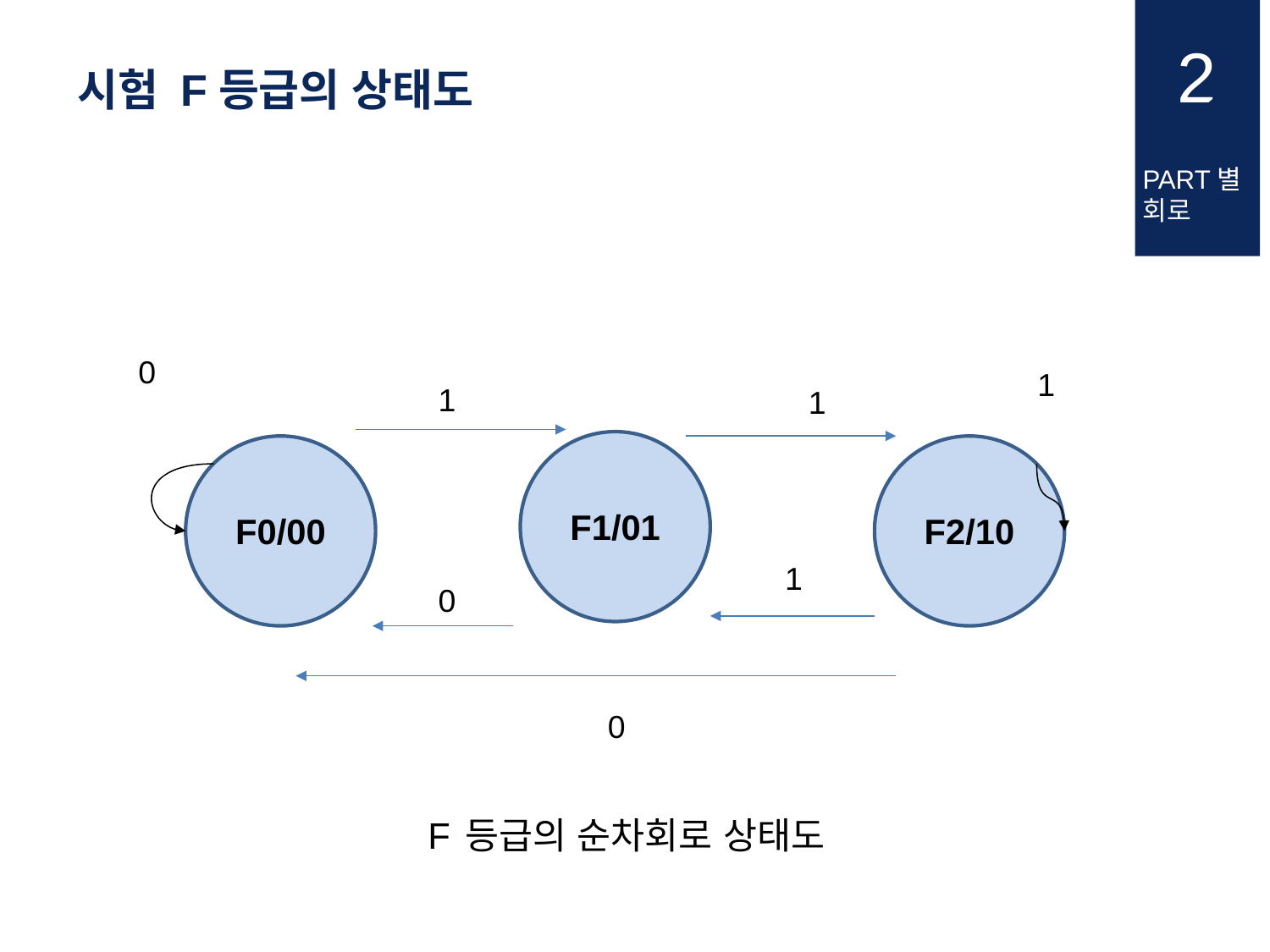

2

시험 F등급의 상태도
PART별
회로
0
1
1
1
F1/01
F0/00
F2/10
1
0
0
F등급의 순차회로 상태도